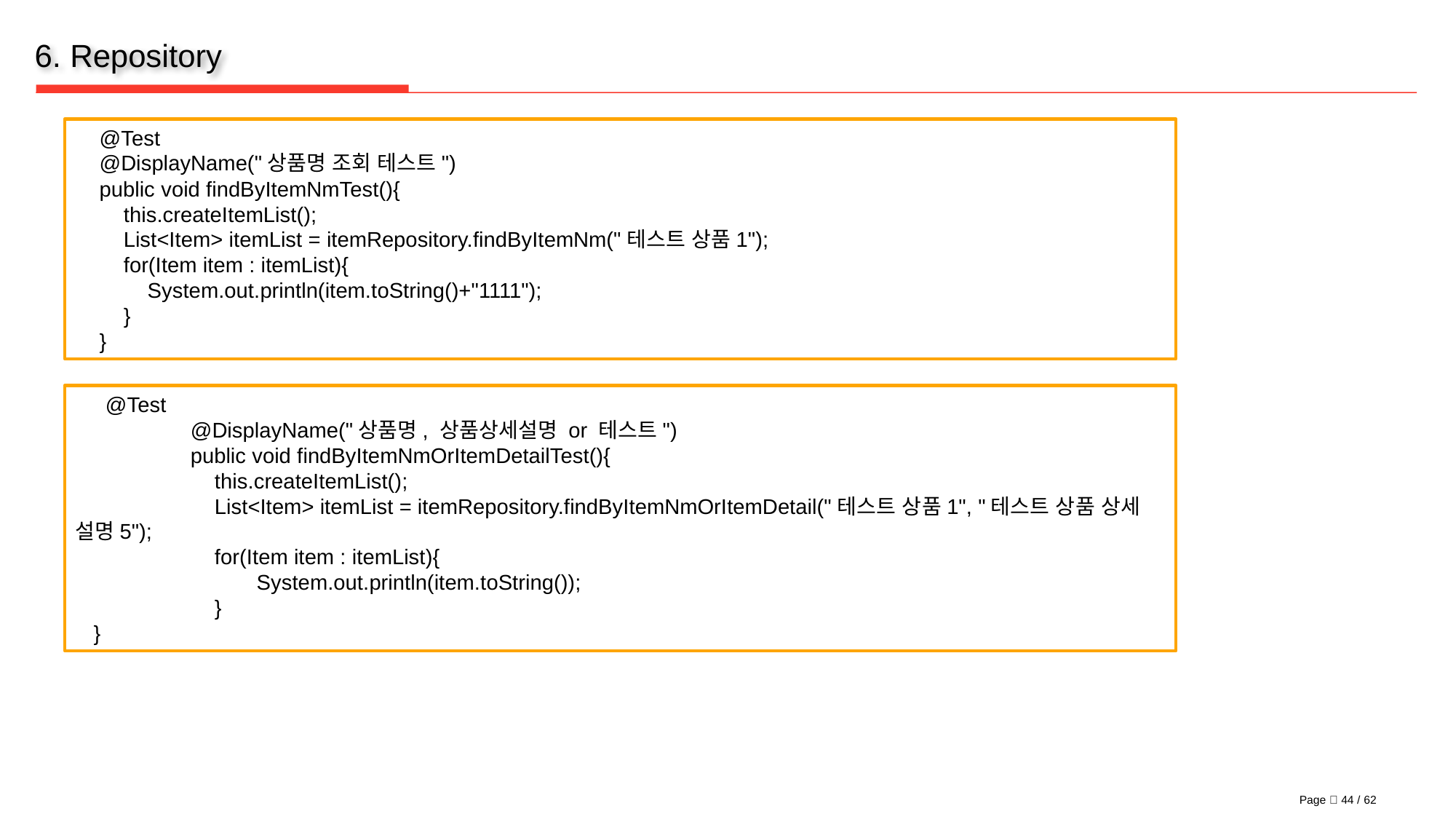

# 6. Repository
    @Test
    @DisplayName("상품명 조회 테스트")
    public void findByItemNmTest(){
        this.createItemList();
        List<Item> itemList = itemRepository.findByItemNm("테스트 상품1");
        for(Item item : itemList){
            System.out.println(item.toString()+"1111");
        }
    }
     @Test
	 @DisplayName("상품명, 상품상세설명 or 테스트")
	 public void findByItemNmOrItemDetailTest(){
	     this.createItemList();
	     List<Item> itemList = itemRepository.findByItemNmOrItemDetail("테스트 상품1", "테스트 상품 상세 설명5");
	     for(Item item : itemList){
	            System.out.println(item.toString());
	     }
   }